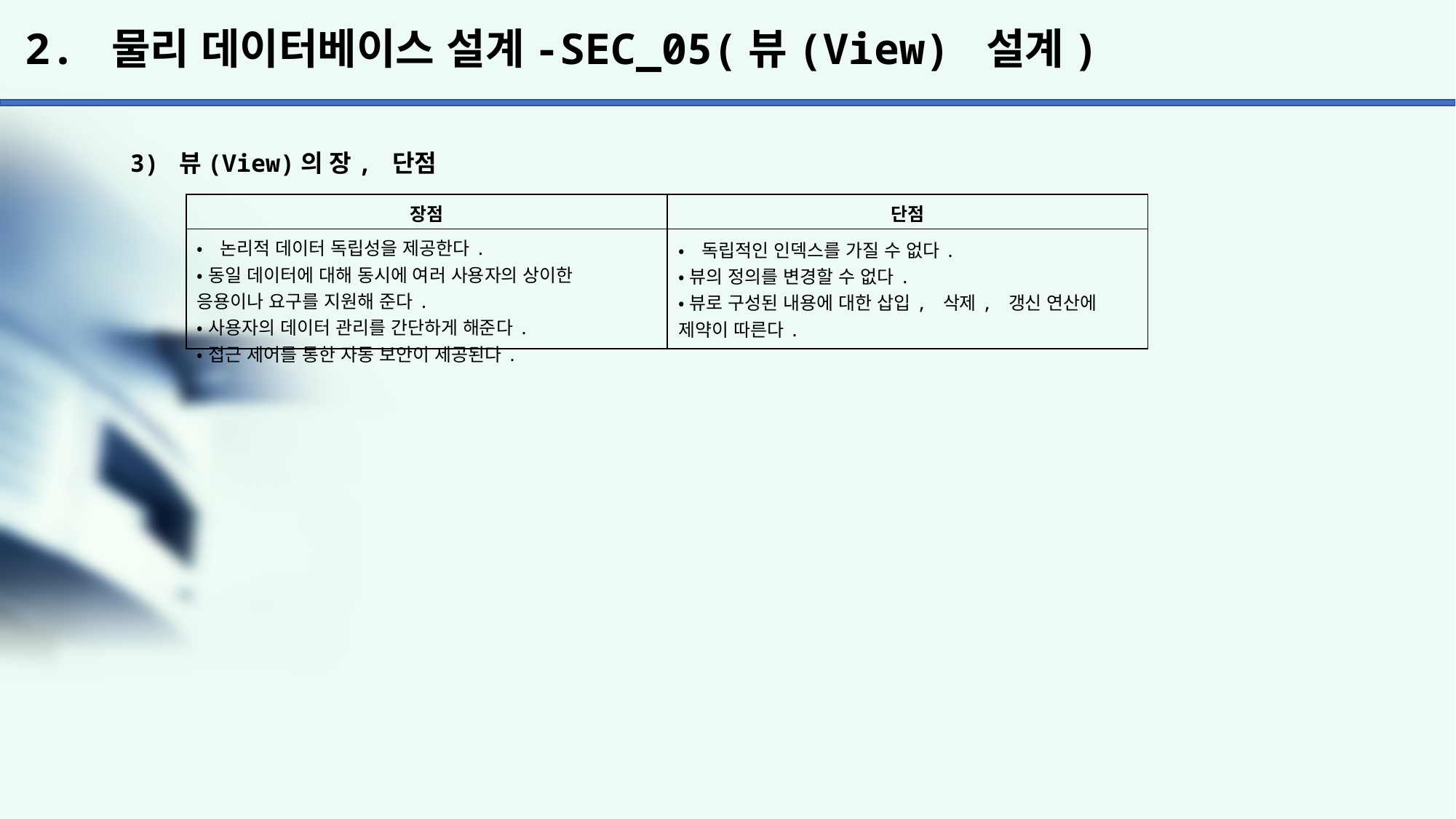

# 2. 물리 데이터베이스 설계-SEC_05(뷰(View) 설계)
3) 뷰(View)의 장, 단점

| 장점 | 단점 |
| --- | --- |
| •논리적 데이터 독립성을 제공한다. •동일 데이터에 대해 동시에 여러 사용자의 상이한 응용이나 요구를 지원해 준다. •사용자의 데이터 관리를 간단하게 해준다. •접근 제어를 통한 자동 보안이 제공된다. | •독립적인 인덱스를 가질 수 없다. •뷰의 정의를 변경할 수 없다. •뷰로 구성된 내용에 대한 삽입, 삭제, 갱신 연산에 제약이 따른다. |